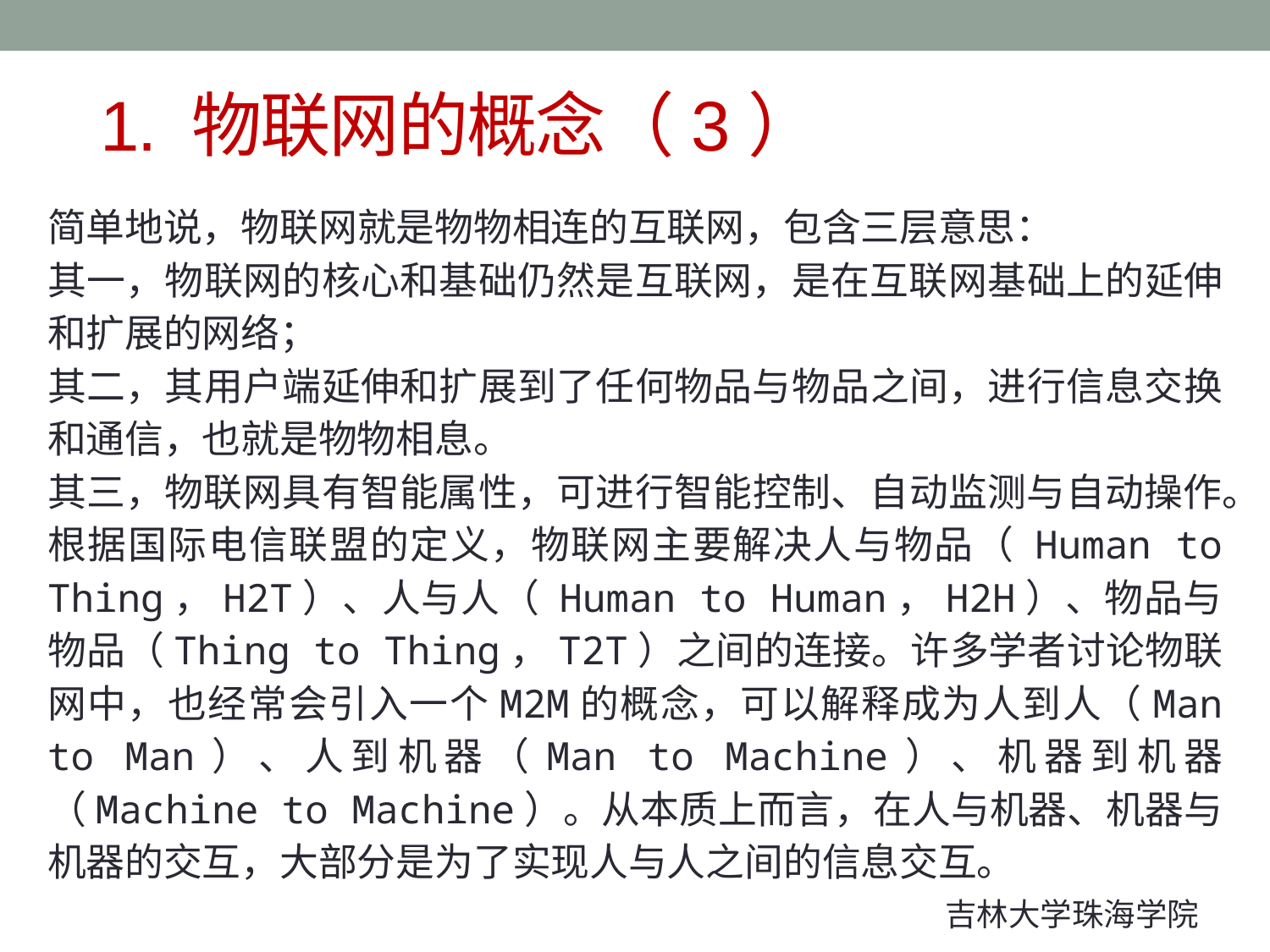

1. 物联网的概念（3）
简单地说，物联网就是物物相连的互联网，包含三层意思：
其一，物联网的核心和基础仍然是互联网，是在互联网基础上的延伸和扩展的网络；
其二，其用户端延伸和扩展到了任何物品与物品之间，进行信息交换和通信，也就是物物相息。
其三，物联网具有智能属性，可进行智能控制、自动监测与自动操作。
根据国际电信联盟的定义，物联网主要解决人与物品（ Human to Thing，H2T）、人与人（ Human to Human，H2H）、物品与物品（Thing to Thing，T2T）之间的连接。许多学者讨论物联网中，也经常会引入一个M2M的概念，可以解释成为人到人（Man to Man）、人到机器（Man to Machine）、机器到机器（Machine to Machine）。从本质上而言，在人与机器、机器与机器的交互，大部分是为了实现人与人之间的信息交互。